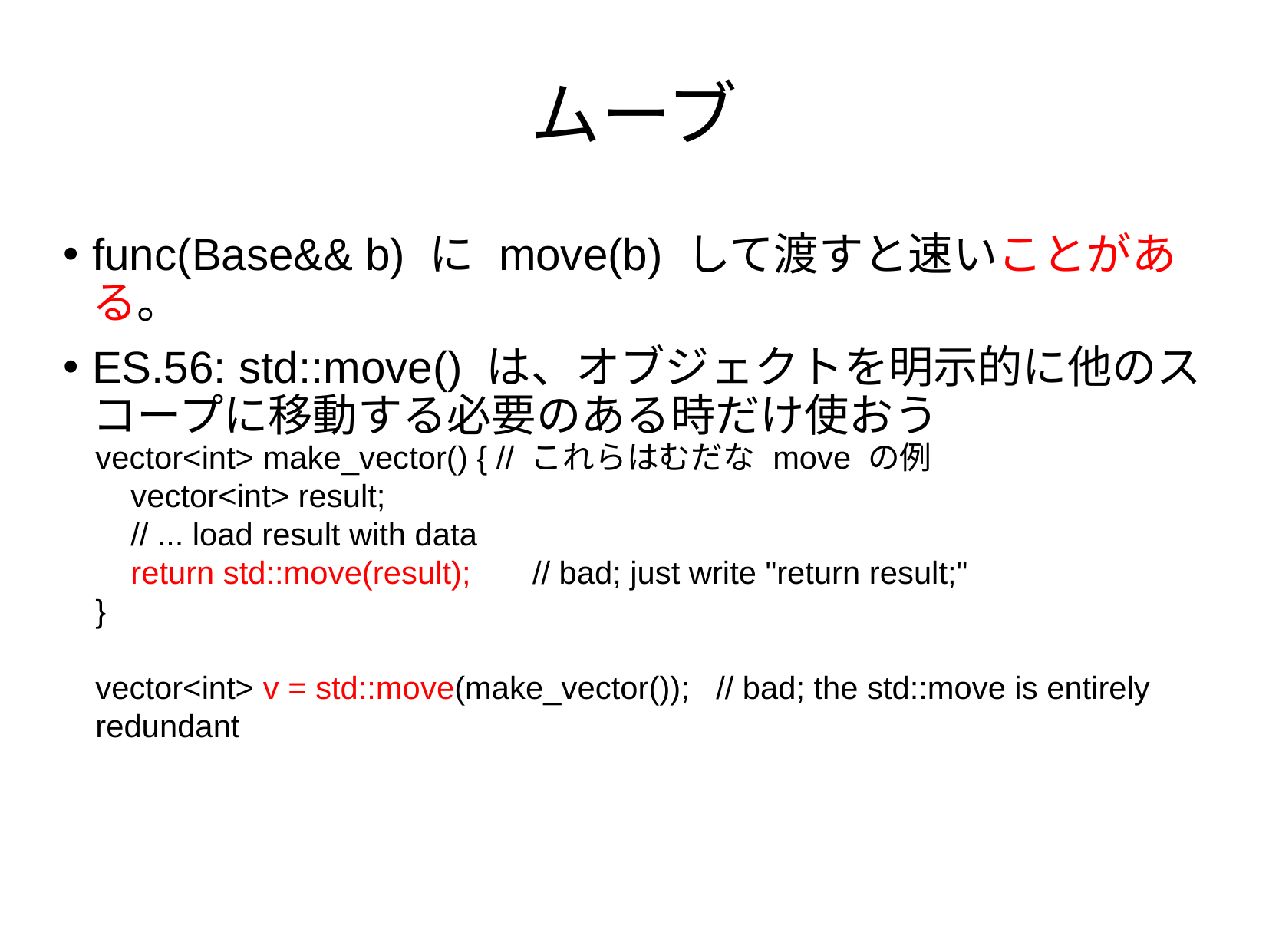

# ムーブ
func(Base&& b) に move(b) して渡すと速いことがある。
ES.56: std::move() は、オブジェクトを明示的に他のスコープに移動する必要のある時だけ使おう
vector<int> make_vector() { // これらはむだな move の例
    vector<int> result;
    // ... load result with data
    return std::move(result);       // bad; just write "return result;"
}

vector<int> v = std::move(make_vector());   // bad; the std::move is entirely redundant